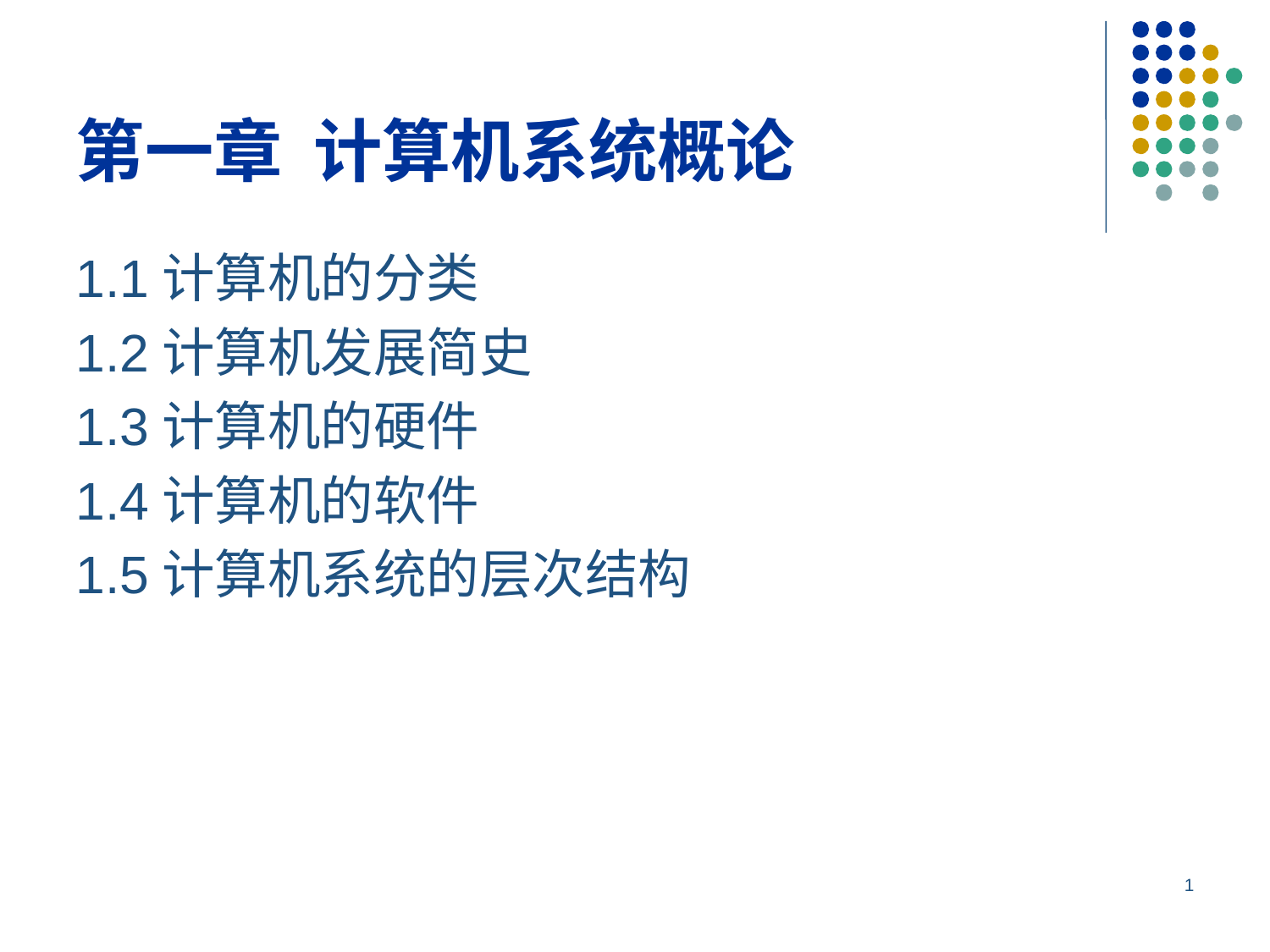

# 第一章  计算机系统概论
1.1计算机的分类
1.2计算机发展简史
1.3计算机的硬件
1.4计算机的软件
1.5计算机系统的层次结构

1